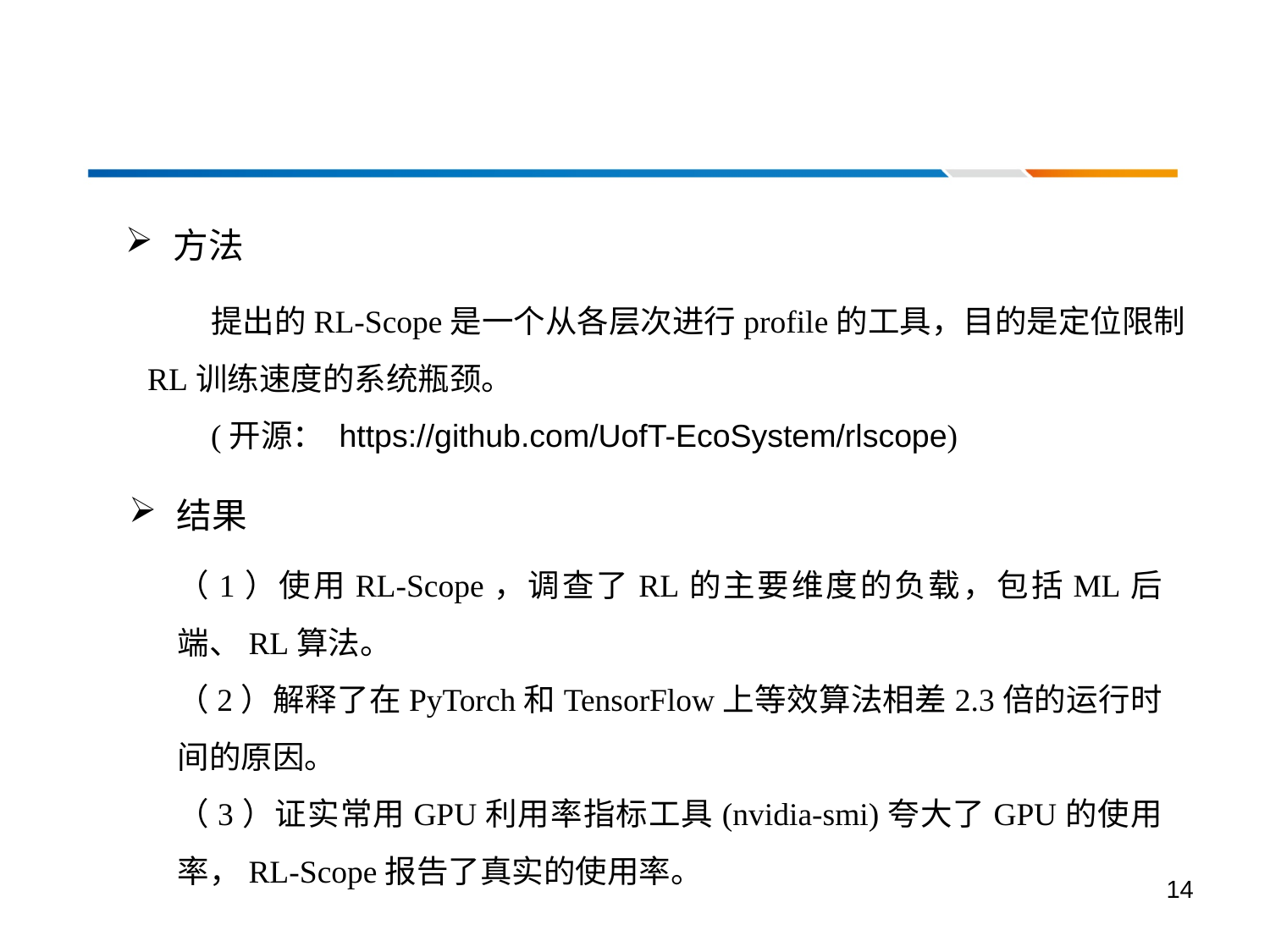

方法
提出的RL-Scope是一个从各层次进行profile的工具，目的是定位限制RL训练速度的系统瓶颈。
(开源： https://github.com/UofT-EcoSystem/rlscope)
结果
（1）使用RL-Scope，调查了RL的主要维度的负载，包括ML后端、RL算法。
（2）解释了在PyTorch和TensorFlow上等效算法相差2.3倍的运行时间的原因。
（3）证实常用GPU利用率指标工具(nvidia-smi)夸大了GPU的使用率，RL-Scope报告了真实的使用率。
14